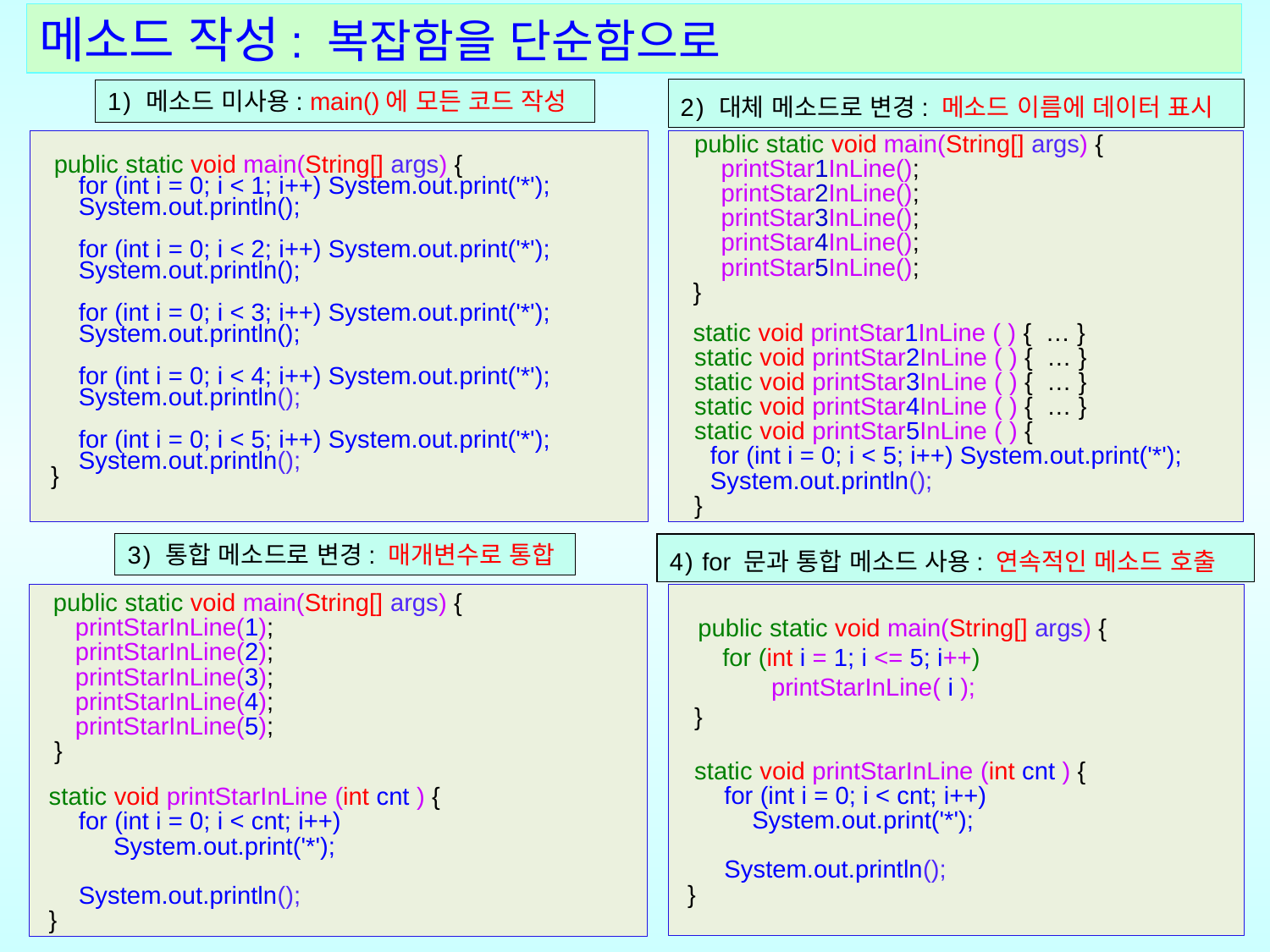

메소드 작성: 복잡함을 단순함으로
2) 대체 메소드로 변경: 메소드 이름에 데이터 표시
1) 메소드 미사용: main()에 모든 코드 작성
  public static void main(String[] args) {
    printStar1InLine();
    printStar2InLine();
    printStar3InLine();
    printStar4InLine();
    printStar5InLine();
}
static void printStar1InLine ( ) {  … }
  static void printStar2InLine ( ) {  … }
  static void printStar3InLine ( ) {  … }
  static void printStar4InLine ( ) {  … }
  static void printStar5InLine ( ) {
   for (int i = 0; i < 5; i++) System.out.print('*');
   System.out.println();
  }
 public static void main(String[] args) {
    for (int i = 0; i < 1; i++) System.out.print('*');
    System.out.println();

    for (int i = 0; i < 2; i++) System.out.print('*');
    System.out.println();

    for (int i = 0; i < 3; i++) System.out.print('*');
    System.out.println();

    for (int i = 0; i < 4; i++) System.out.print('*');
    System.out.println();

    for (int i = 0; i < 5; i++) System.out.print('*');
    System.out.println();
}
3) 통합 메소드로 변경: 매개변수로 통합
4) for 문과 통합 메소드 사용: 연속적인 메소드 호출
   public static void main(String[] args) {
      for (int i = 1; i <= 5; i++)
             printStarInLine( i );
  }

  static void printStarInLine (int cnt ) {
     for (int i = 0; i < cnt; i++)
         System.out.print('*');

     System.out.println();
 }
  public static void main(String[] args) {
   printStarInLine(1);
   printStarInLine(2);
   printStarInLine(3);
   printStarInLine(4);
   printStarInLine(5);
}
 static void printStarInLine (int cnt ) {
    for (int i = 0; i < cnt; i++)
         System.out.print('*');

    System.out.println();
 }